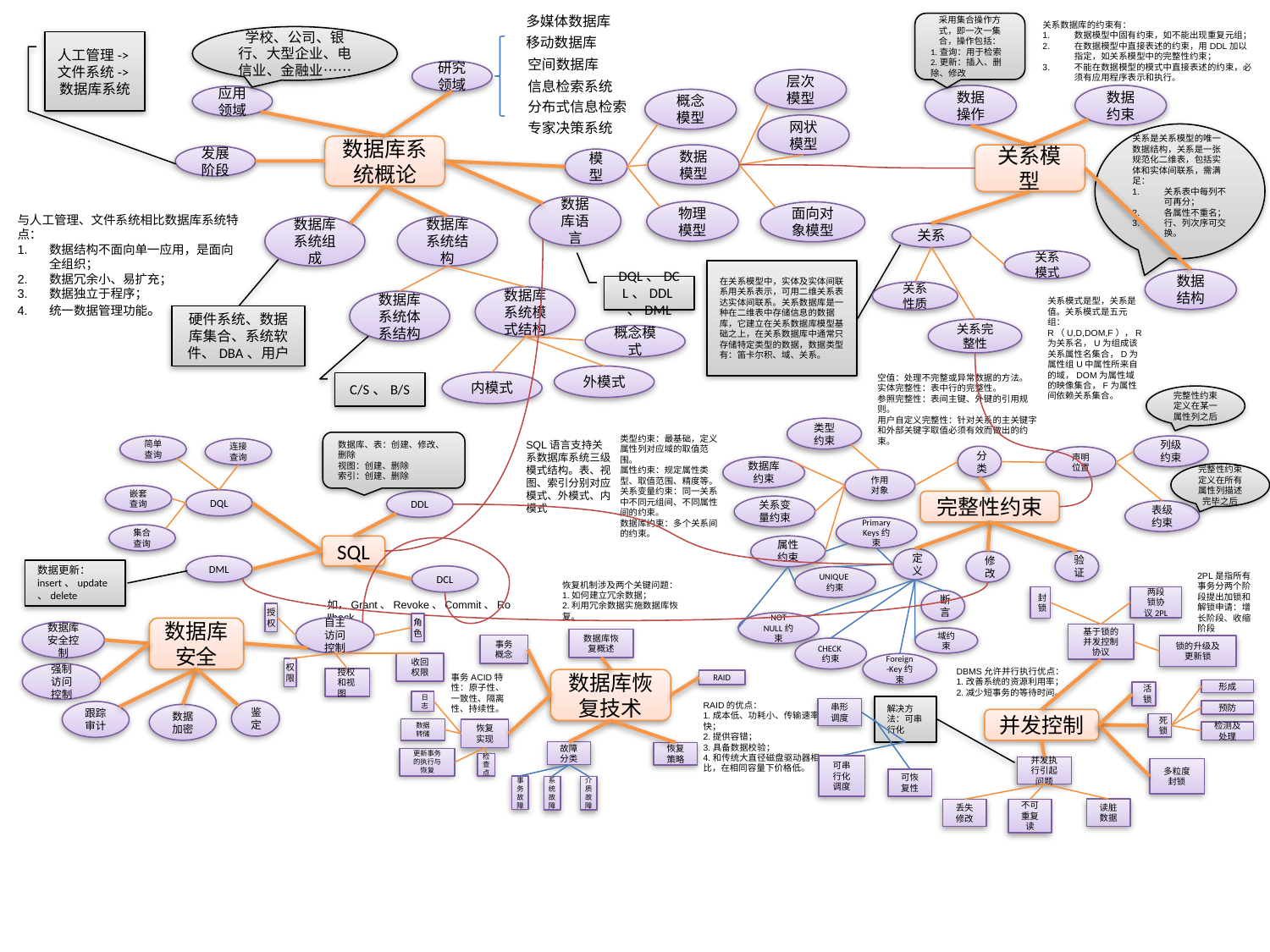

多媒体数据库
采用集合操作方式，即一次一集合，操作包括：
1.查询：用于检索
2.更新：插入、删除、修改
关系数据库的约束有：
数据模型中固有约束，如不能出现重复元组；
在数据模型中直接表述的约束，用DDL加以指定，如关系模型中的完整性约束；
不能在数据模型的模式中直接表述的约束，必须有应用程序表示和执行。

学校、公司、银行、大型企业、电信业、金融业……
移动数据库
人工管理->文件系统->数据库系统

空间数据库
研究领域
层次模型
信息检索系统
数据操作
数据约束
应用领域
概念模型
分布式信息检索
专家决策系统
网状模型
关系是关系模型的唯一数据结构，关系是一张规范化二维表，包括实体和实体间联系，需满足：
关系表中每列不可再分；
各属性不重名；
行、列次序可交换。

数据库系统概论
数据模型
关系模型
发展阶段
模型
数据库语言
物理模型
面向对象模型
与人工管理、文件系统相比数据库系统特点：
数据结构不面向单一应用，是面向全组织；
数据冗余小、易扩充；
数据独立于程序；
统一数据管理功能。

数据库系统组成
数据库系统结构
关系
关系模式
在关系模型中，实体及实体间联系用关系表示，可用二维关系表达实体间联系。关系数据库是一种在二维表中存储信息的数据库，它建立在关系数据库模型基础之上，在关系数据库中通常只存储特定类型的数据，数据类型有：笛卡尔积、域、关系。
数据结构
DQL、DCL、DDL、DML
关系性质
数据库系统模式结构
关系模式是型，关系是值。关系模式是五元组：R（U,D,DOM,F），R为关系名，U为组成该关系属性名集合，D为属性组U中属性所来自的域，DOM为属性域的映像集合，F为属性间依赖关系集合。
数据库系统体系结构
硬件系统、数据库集合、系统软件、DBA、用户
关系完整性
概念模式
外模式
空值：处理不完整或异常数据的方法。
实体完整性：表中行的完整性。
参照完整性：表间主键、外键的引用规则。
用户自定义完整性：针对关系的主关键字和外部关键字取值必须有效而做出的约束。
内模式
C/S、B/S
完整性约束定义在某一属性列之后
类型约束
类型约束：最基础，定义属性列对应域的取值范围。
属性约束：规定属性类型、取值范围、精度等。
关系变量约束：同一关系中不同元组间、不同属性间的约束。
数据库约束：多个关系间的约束。
数据库、表：创建、修改、删除
视图：创建、删除
索引：创建、删除
SQL语言支持关系数据库系统三级模式结构。表、视图、索引分别对应模式、外模式、内模式
列级约束
简单查询
连接查询
分类
声明位置
数据库约束
完整性约束定义在所有属性列描述完毕之后
作用对象
嵌套查询
DQL
完整性约束
DDL
关系变量约束
表级约束
Primary Keys约束
集合查询
属性约束
SQL
定义
验证
修改
DML
数据更新：insert、update、delete
2PL是指所有事务分两个阶段提出加锁和解锁申请：增长阶段、收缩阶段
DCL
UNIQUE约束
恢复机制涉及两个关键问题：
1.如何建立冗余数据；
2.利用冗余数据实施数据库恢复。
两段锁协议2PL
封锁
断言
如，Grant、Revoke、Commit、Rollback
授权
NOT NULL约束
角色
自主访问控制
数据库安全
数据库安全控制
基于锁的并发控制协议
域约束
数据库恢复概述
事务概念
锁的升级及更新锁
CHECK约束
收回权限
Foreign-Key约束
权限
DBMS允许并行执行优点：
1.改善系统的资源利用率；
2.减少短事务的等待时间。

强制访问控制
事务ACID特性：原子性、一致性、隔离性、持续性。
授权和视图
数据库恢复技术
RAID
形成
活锁
日志
RAID的优点：
1.成本低、功耗小、传输速率快；
2.提供容错；
3.具备数据校验；
4.和传统大直径磁盘驱动器相比，在相同容量下价格低。

解决方法：可串行化
串形调度
鉴定
预防
跟踪审计
数据加密
并发控制
死锁
数据转储
恢复实现
检测及处理
故障分类
恢复策略
更新事务的执行与恢复
检查点
可串行化调度
并发执行引起问题
多粒度封锁
可恢复性
事务故障
系统故障
介质故障
读脏数据
丢失修改
不可重复读